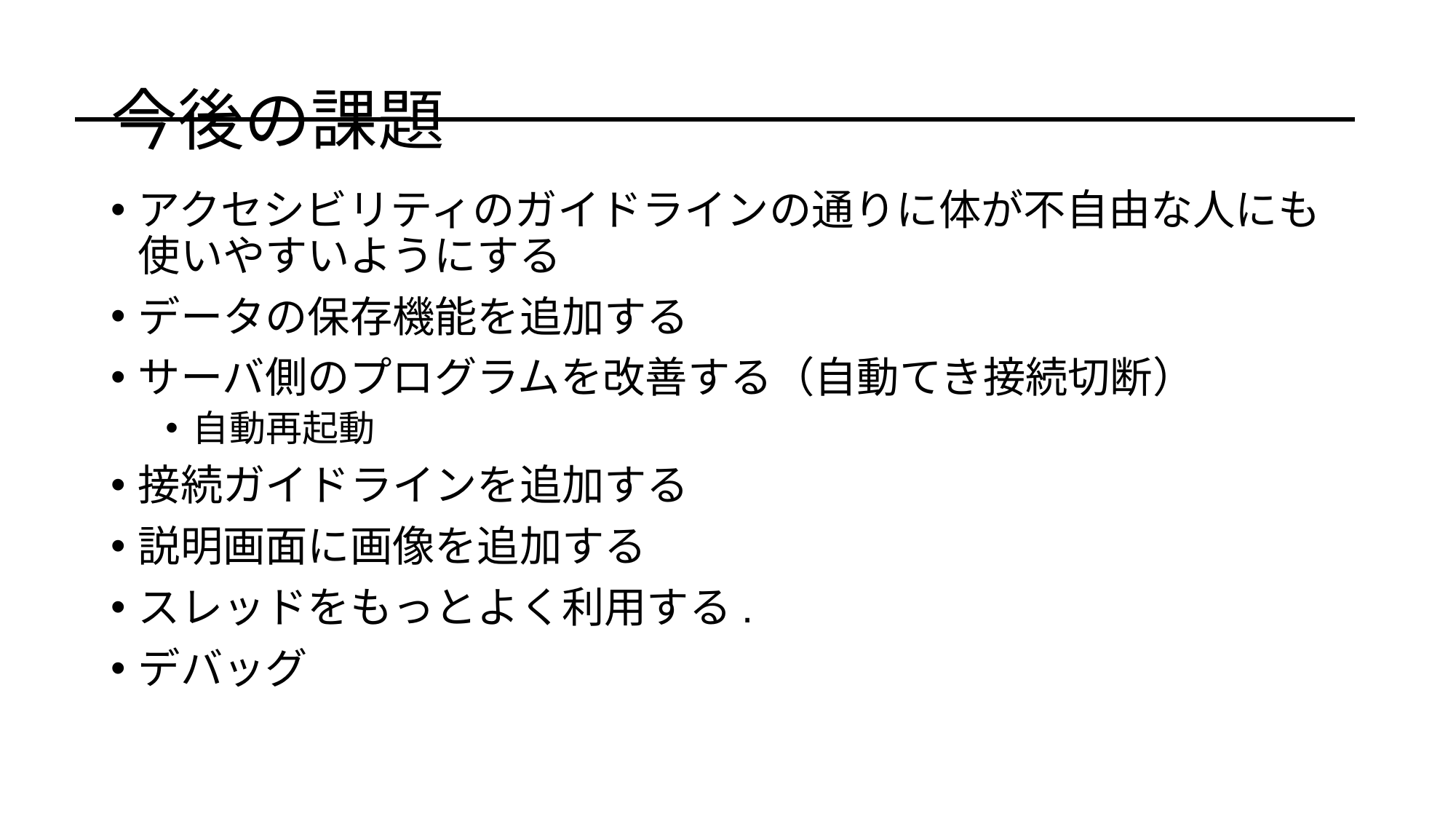

# 今後の課題
アクセシビリティのガイドラインの通りに体が不自由な人にも使いやすいようにする
データの保存機能を追加する
サーバ側のプログラムを改善する（自動てき接続切断）
自動再起動
接続ガイドラインを追加する
説明画面に画像を追加する
スレッドをもっとよく利用する.
デバッグ